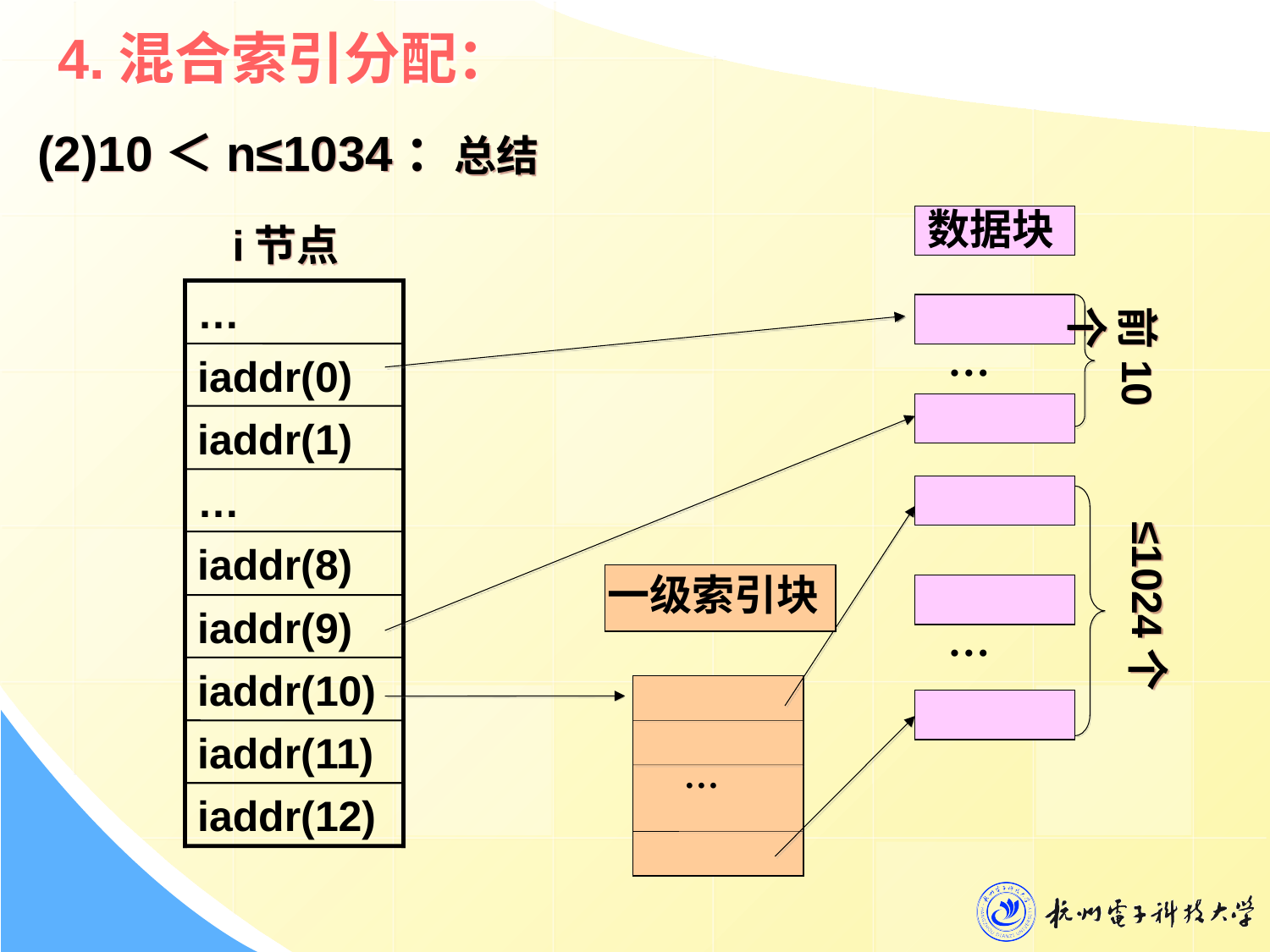

# 4.混合索引分配：
(2)10＜n≤1034：总结
数据块

前10个
…

≤1024个

…

i节点
…

iaddr(0)

iaddr(1)

…

iaddr(8)

iaddr(9)

iaddr(10)

iaddr(11)

iaddr(12)

一级索引块

…